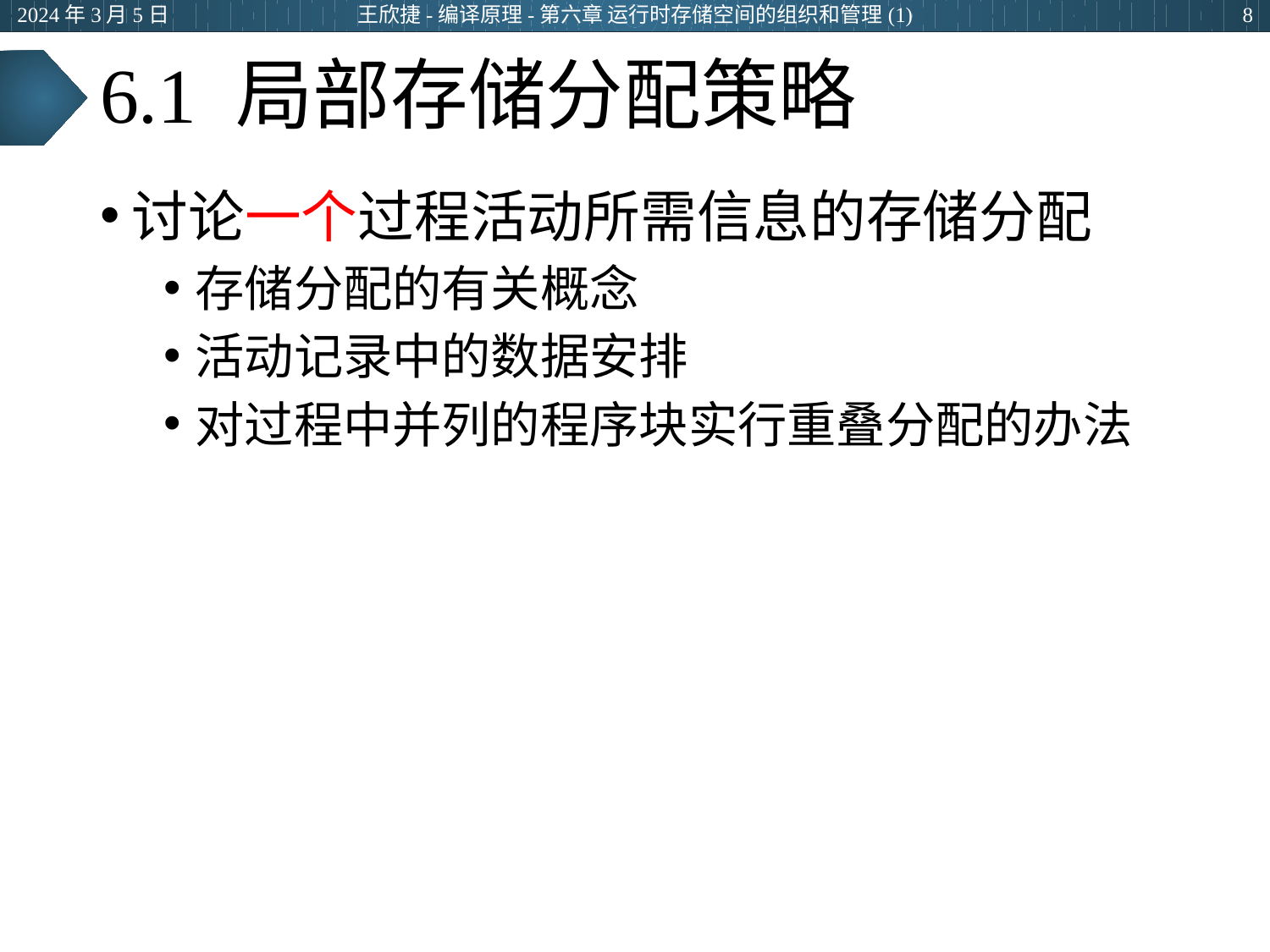

2024年3月5日
王欣捷-编译原理-第六章 运行时存储空间的组织和管理(1)
8
# 6.1 局部存储分配策略
讨论一个过程活动所需信息的存储分配
存储分配的有关概念
活动记录中的数据安排
对过程中并列的程序块实行重叠分配的办法